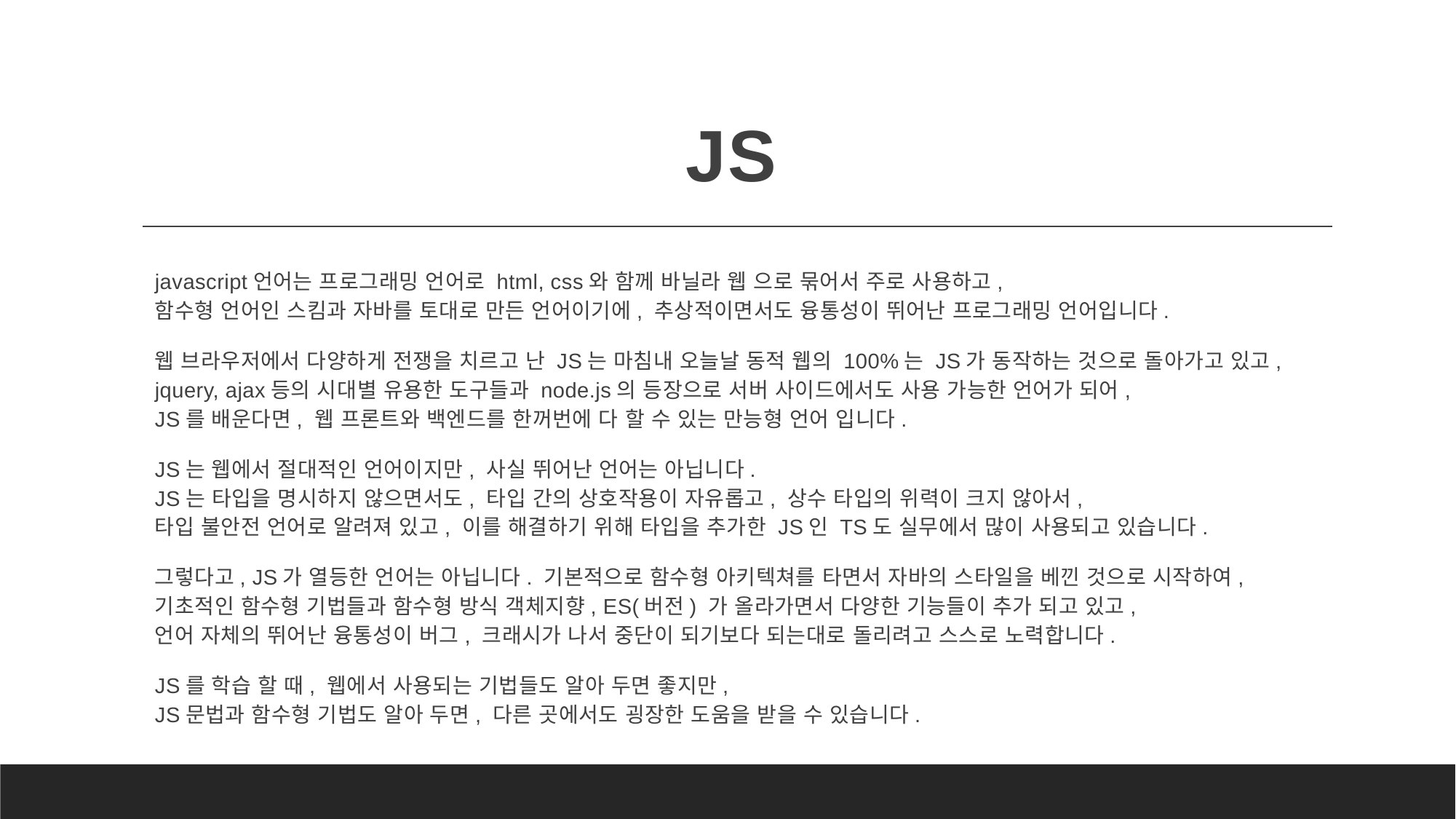

# JS
javascript언어는 프로그래밍 언어로 html, css와 함께 바닐라 웹 으로 묶어서 주로 사용하고,
함수형 언어인 스킴과 자바를 토대로 만든 언어이기에, 추상적이면서도 융통성이 뛰어난 프로그래밍 언어입니다.
웹 브라우저에서 다양하게 전쟁을 치르고 난 JS는 마침내 오늘날 동적 웹의 100%는 JS가 동작하는 것으로 돌아가고 있고,
jquery, ajax등의 시대별 유용한 도구들과 node.js의 등장으로 서버 사이드에서도 사용 가능한 언어가 되어,
JS를 배운다면, 웹 프론트와 백엔드를 한꺼번에 다 할 수 있는 만능형 언어 입니다.
JS는 웹에서 절대적인 언어이지만, 사실 뛰어난 언어는 아닙니다.
JS는 타입을 명시하지 않으면서도, 타입 간의 상호작용이 자유롭고, 상수 타입의 위력이 크지 않아서,
타입 불안전 언어로 알려져 있고, 이를 해결하기 위해 타입을 추가한 JS인 TS도 실무에서 많이 사용되고 있습니다.
그렇다고, JS가 열등한 언어는 아닙니다. 기본적으로 함수형 아키텍쳐를 타면서 자바의 스타일을 베낀 것으로 시작하여,
기초적인 함수형 기법들과 함수형 방식 객체지향, ES(버전) 가 올라가면서 다양한 기능들이 추가 되고 있고,
언어 자체의 뛰어난 융통성이 버그, 크래시가 나서 중단이 되기보다 되는대로 돌리려고 스스로 노력합니다.
JS를 학습 할 때, 웹에서 사용되는 기법들도 알아 두면 좋지만,
JS문법과 함수형 기법도 알아 두면, 다른 곳에서도 굉장한 도움을 받을 수 있습니다.